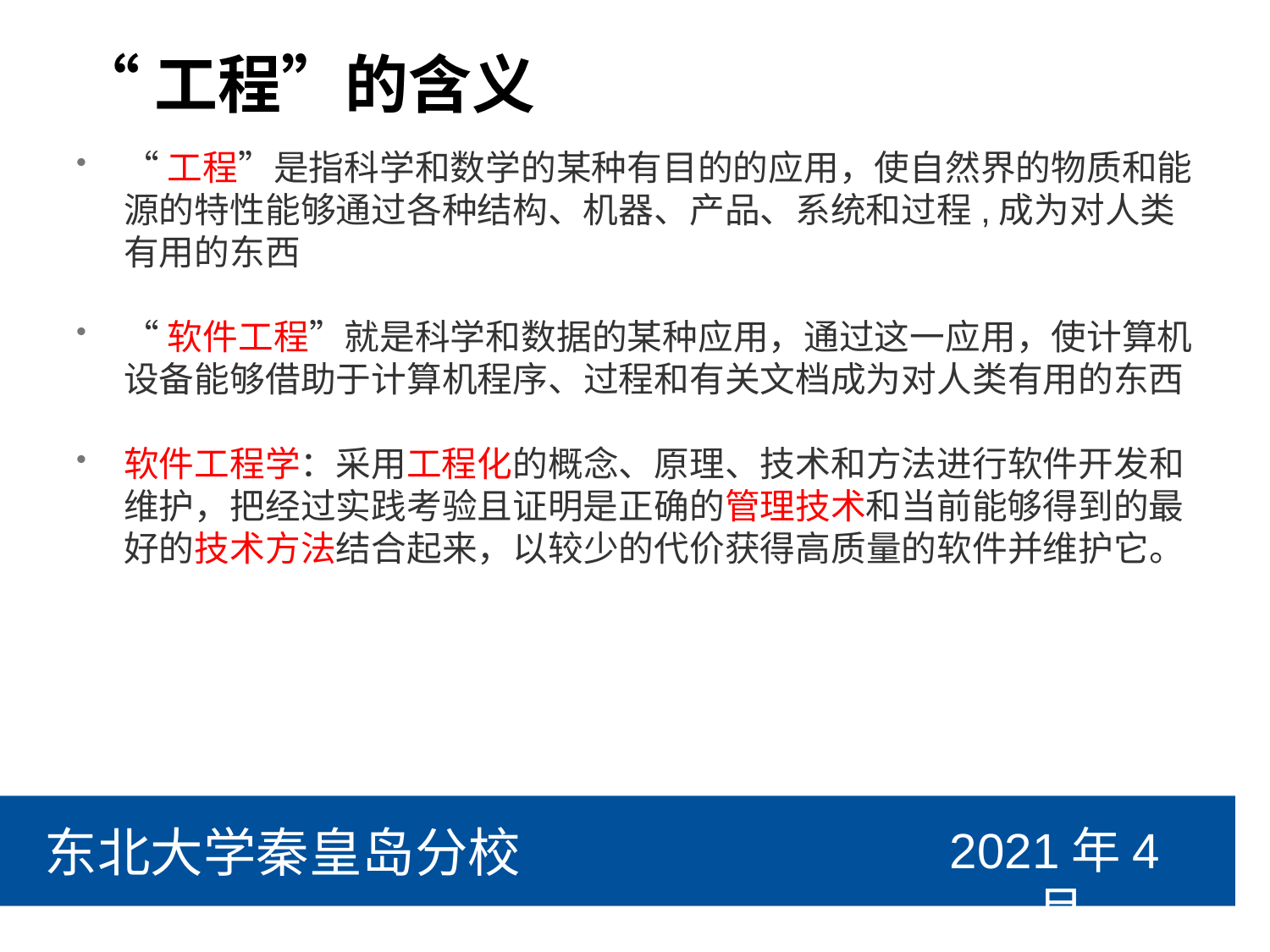

# “工程”的含义
“工程”是指科学和数学的某种有目的的应用，使自然界的物质和能源的特性能够通过各种结构、机器、产品、系统和过程,成为对人类有用的东西

“软件工程”就是科学和数据的某种应用，通过这一应用，使计算机设备能够借助于计算机程序、过程和有关文档成为对人类有用的东西

软件工程学：采用工程化的概念、原理、技术和方法进行软件开发和维护，把经过实践考验且证明是正确的管理技术和当前能够得到的最好的技术方法结合起来，以较少的代价获得高质量的软件并维护它。